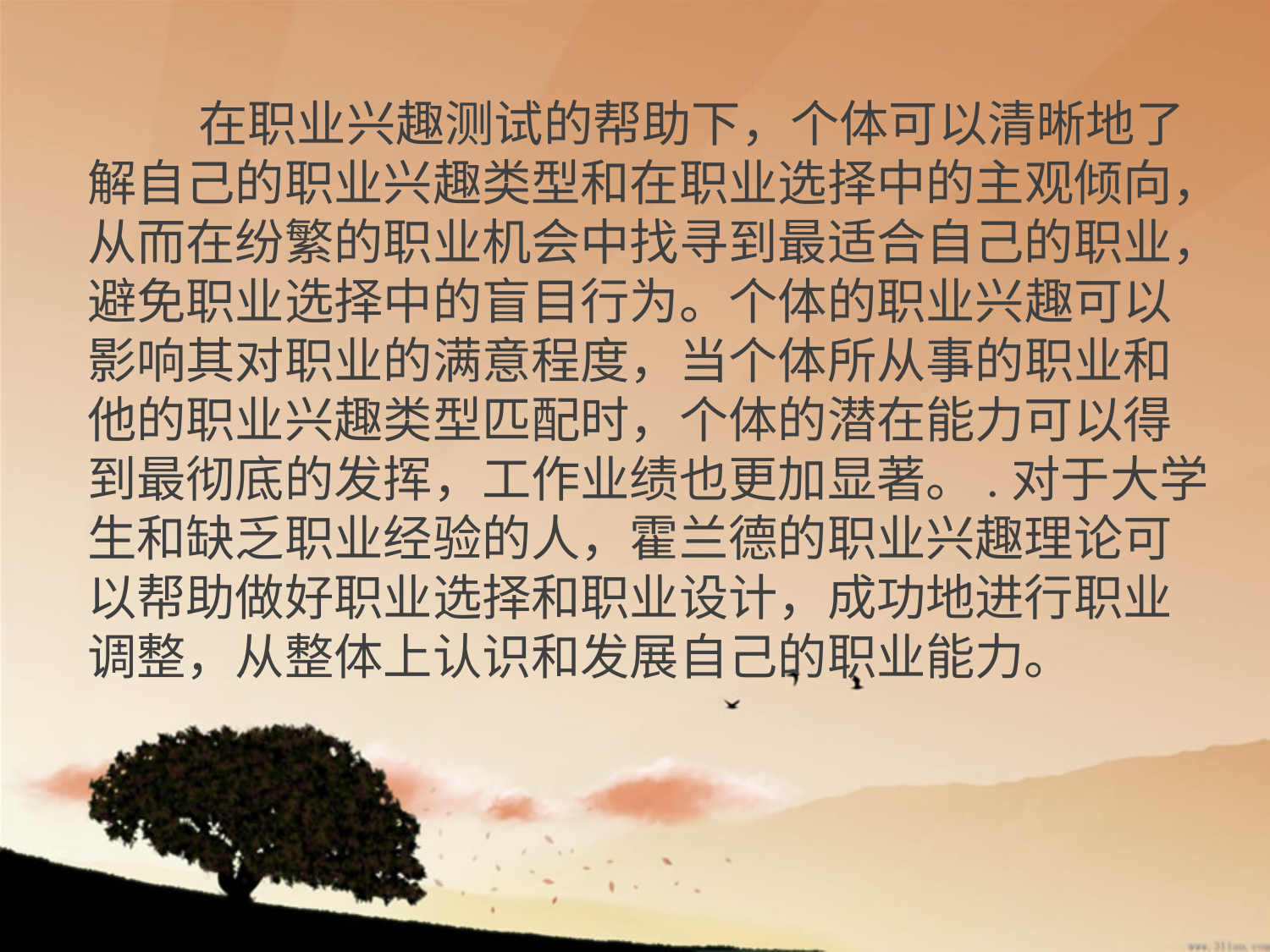

在职业兴趣测试的帮助下，个体可以清晰地了解自己的职业兴趣类型和在职业选择中的主观倾向，从而在纷繁的职业机会中找寻到最适合自己的职业，避免职业选择中的盲目行为。个体的职业兴趣可以影响其对职业的满意程度，当个体所从事的职业和他的职业兴趣类型匹配时，个体的潜在能力可以得到最彻底的发挥，工作业绩也更加显著。.对于大学生和缺乏职业经验的人，霍兰德的职业兴趣理论可以帮助做好职业选择和职业设计，成功地进行职业调整，从整体上认识和发展自己的职业能力。